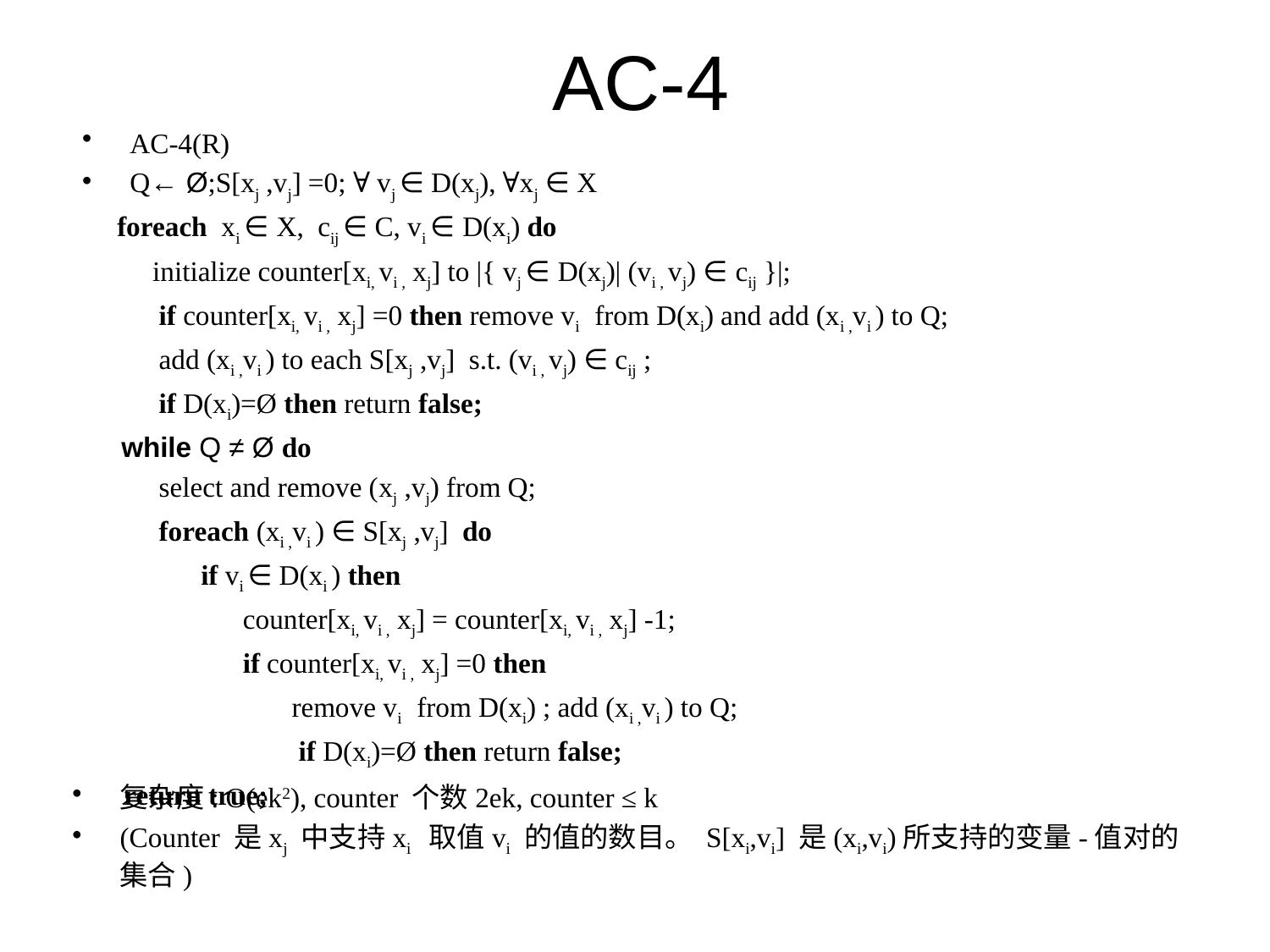

# AC-4
AC-4(R)
Q← Ø;S[xj ,vj] =0; ∀ vj ∈ D(xj), ∀xj ∈ X
     foreach  xi ∈ X,  cij ∈ C, vi ∈ D(xi) do
         initialize counter[xi, vi , xj] to |{ vj ∈ D(xj)| (vi , vj) ∈ cij }|;
           if counter[xi, vi , xj] =0 then remove vi   from D(xi) and add (xi ,vi ) to Q;
           add (xi ,vi ) to each S[xj ,vj]  s.t. (vi , vj) ∈ cij ;
           if D(xi)=Ø then return false;
     while Q ≠ Ø do
           select and remove (xj ,vj) from Q;
           foreach (xi ,vi ) ∈ S[xj ,vj]  do
                 if vi ∈ D(xi ) then
                       counter[xi, vi , xj] = counter[xi, vi , xj] -1;
                       if counter[xi, vi , xj] =0 then
                              remove vi   from D(xi) ; add (xi ,vi ) to Q;
                               if D(xi)=Ø then return false;
      return true;
复杂度: O(ek2), counter 个数2ek, counter ≤ k
(Counter 是xj 中支持xi  取值vi 的值的数目。 S[xi,vi] 是(xi,vi)所支持的变量-值对的集合)